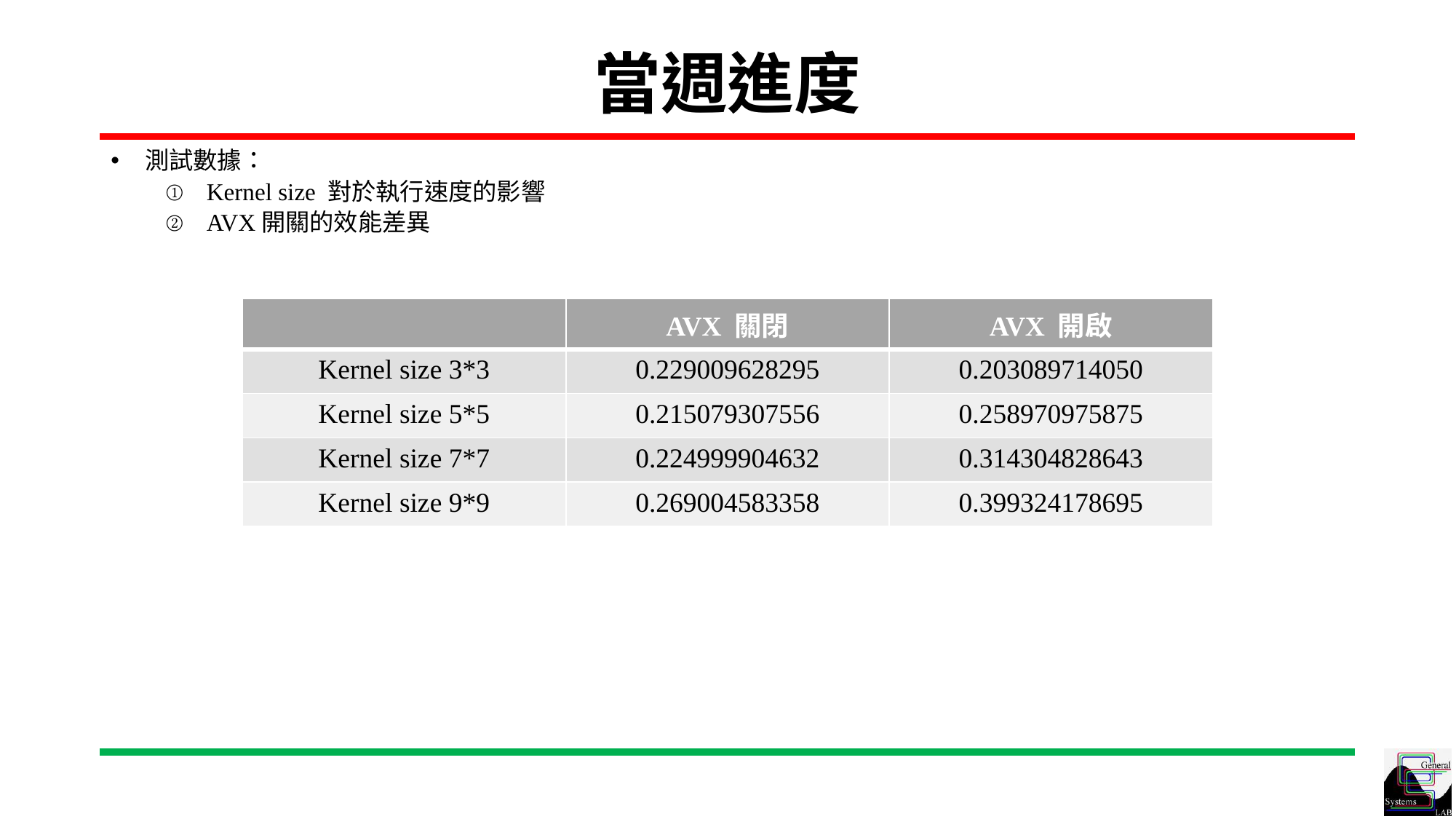

# 當週進度
測試數據：
Kernel size 對於執行速度的影響
AVX開關的效能差異
|  | AVX 關閉 | AVX 開啟 |
| --- | --- | --- |
| Kernel size 3\*3 | 0.229009628295 | 0.203089714050 |
| Kernel size 5\*5 | 0.215079307556 | 0.258970975875 |
| Kernel size 7\*7 | 0.224999904632 | 0.314304828643 |
| Kernel size 9\*9 | 0.269004583358 | 0.399324178695 |